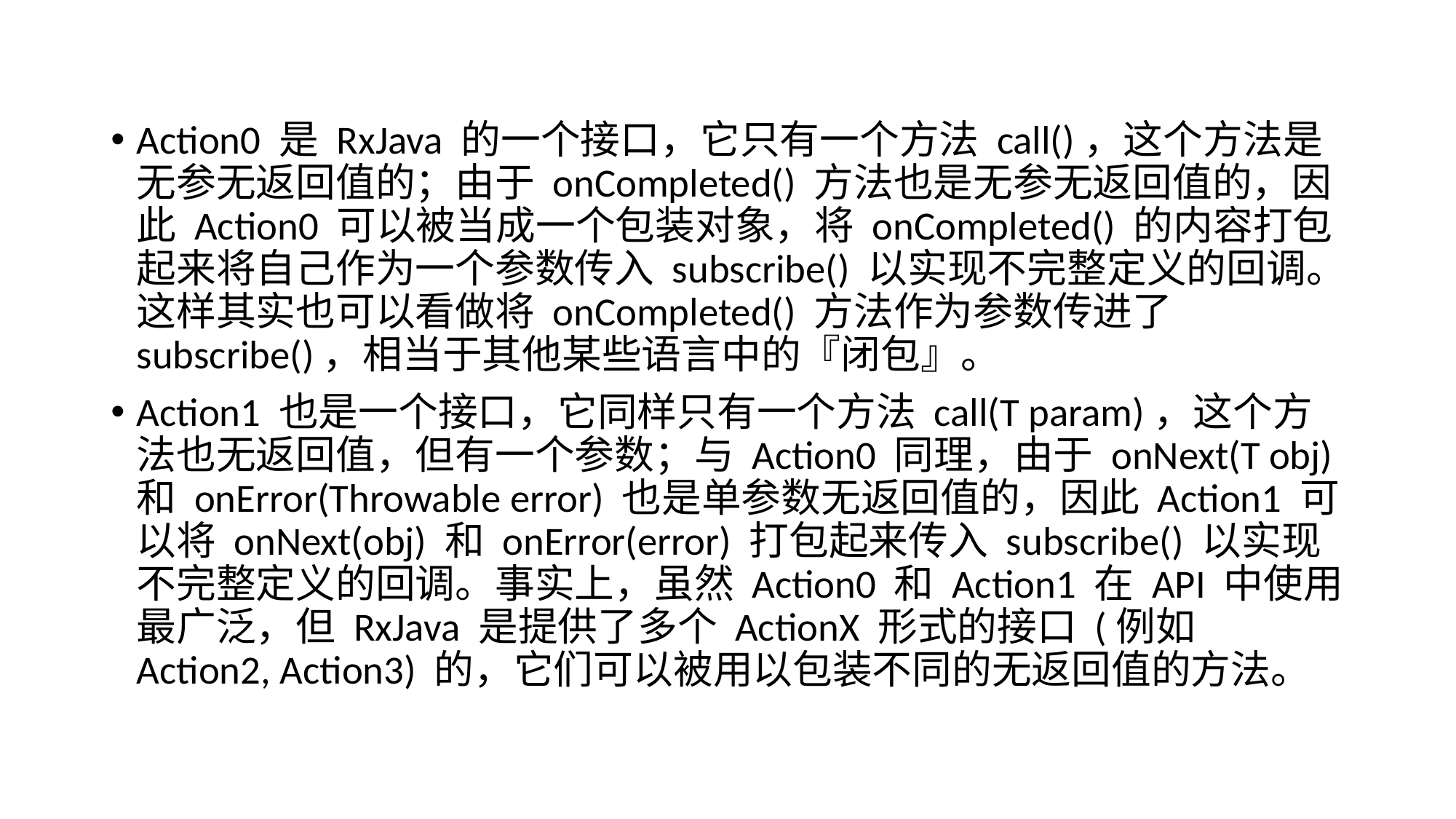

Action0 是 RxJava 的一个接口，它只有一个方法 call()，这个方法是无参无返回值的；由于 onCompleted() 方法也是无参无返回值的，因此 Action0 可以被当成一个包装对象，将 onCompleted() 的内容打包起来将自己作为一个参数传入 subscribe() 以实现不完整定义的回调。这样其实也可以看做将 onCompleted() 方法作为参数传进了 subscribe()，相当于其他某些语言中的『闭包』。
Action1 也是一个接口，它同样只有一个方法 call(T param)，这个方法也无返回值，但有一个参数；与 Action0 同理，由于 onNext(T obj) 和 onError(Throwable error) 也是单参数无返回值的，因此 Action1 可以将 onNext(obj) 和 onError(error) 打包起来传入 subscribe() 以实现不完整定义的回调。事实上，虽然 Action0 和 Action1 在 API 中使用最广泛，但 RxJava 是提供了多个 ActionX 形式的接口 (例如 Action2, Action3) 的，它们可以被用以包装不同的无返回值的方法。